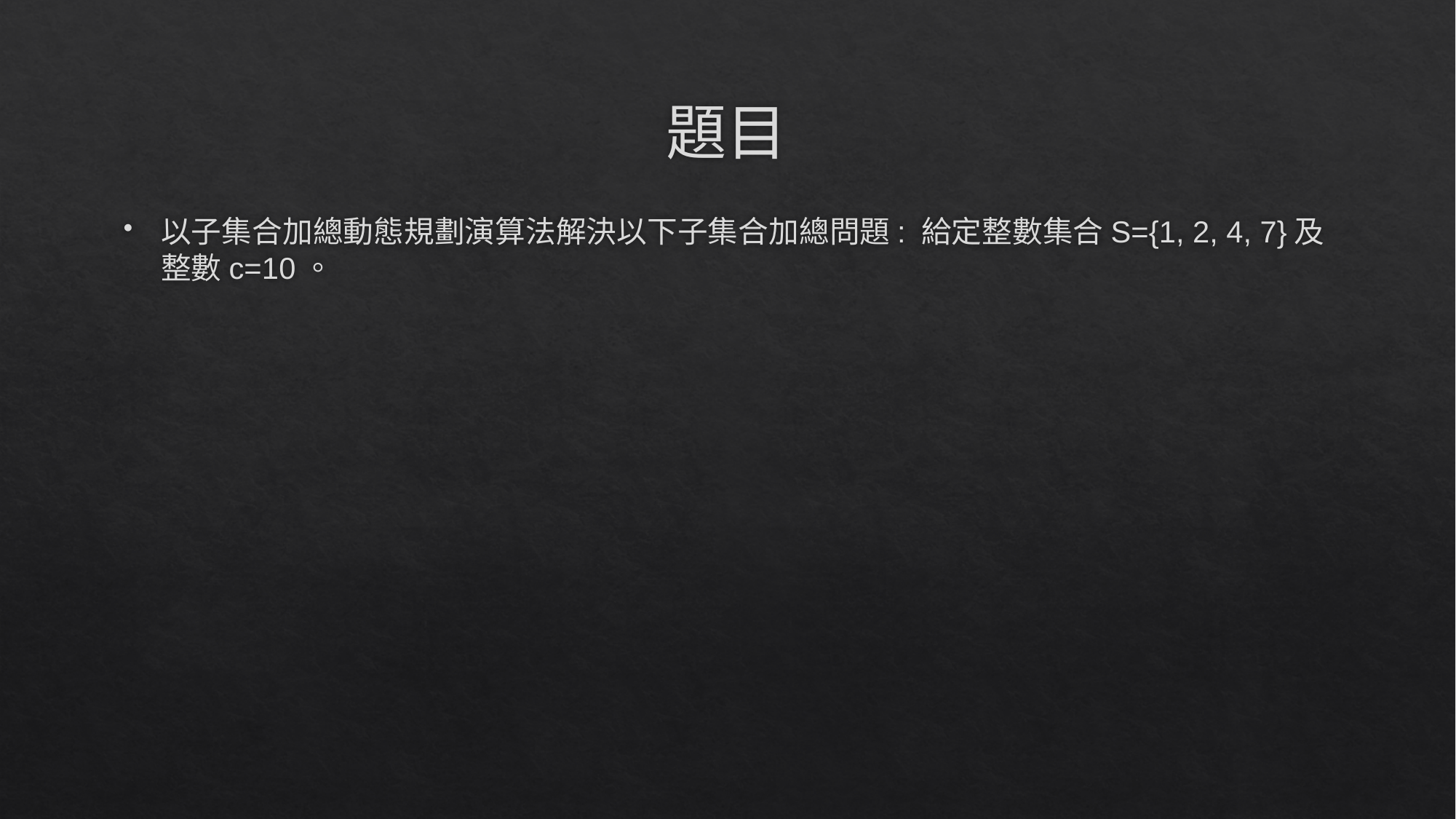

# 題目
以子集合加總動態規劃演算法解決以下子集合加總問題: 給定整數集合S={1, 2, 4, 7}及整數c=10。